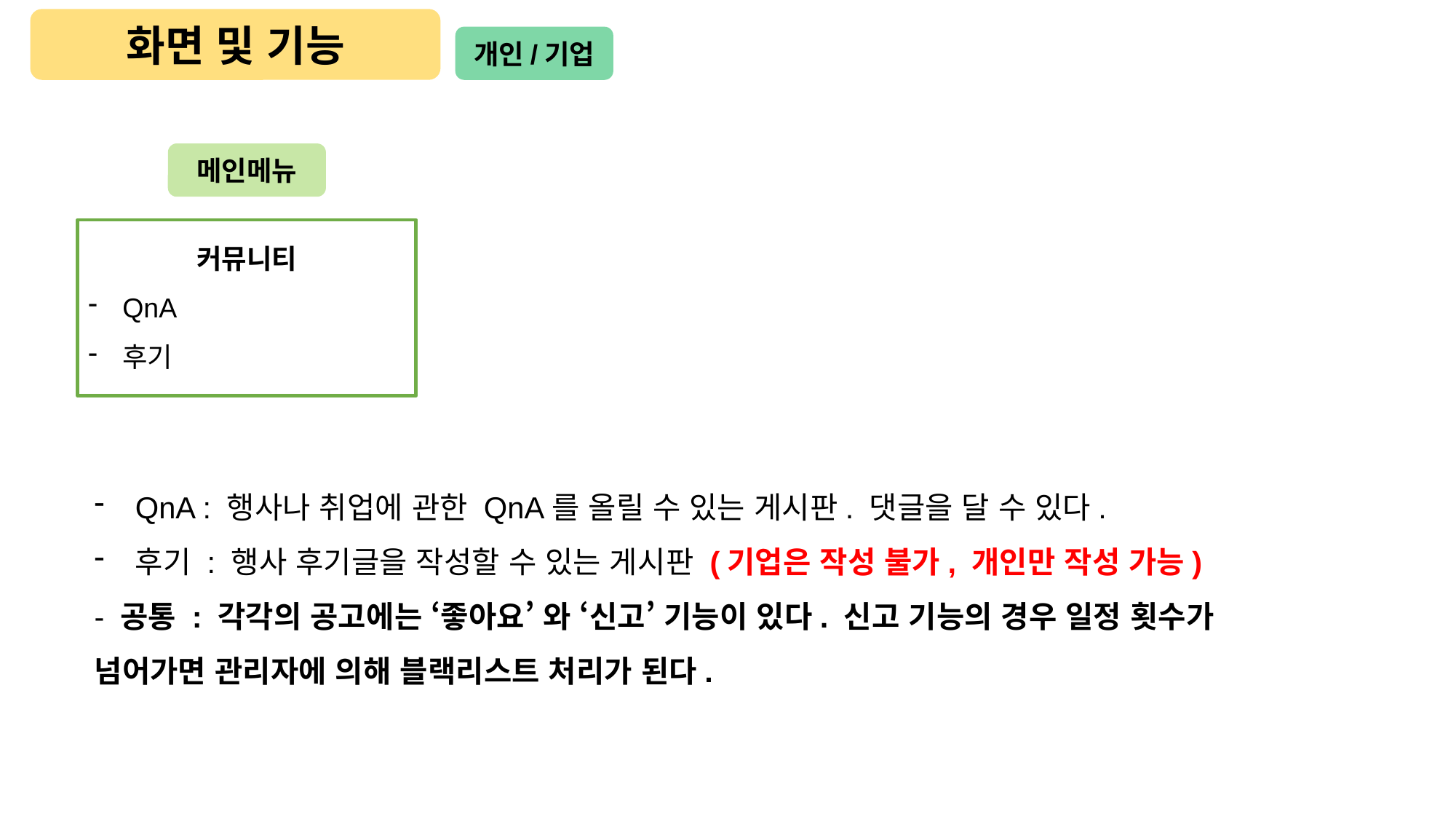

화면 및 기능
개인/기업
메인메뉴
커뮤니티
QnA
후기
QnA : 행사나 취업에 관한 QnA를 올릴 수 있는 게시판. 댓글을 달 수 있다.
후기 : 행사 후기글을 작성할 수 있는 게시판 (기업은 작성 불가, 개인만 작성 가능)
- 공통 : 각각의 공고에는 ‘좋아요’ 와 ‘신고’ 기능이 있다. 신고 기능의 경우 일정 횟수가 넘어가면 관리자에 의해 블랙리스트 처리가 된다.